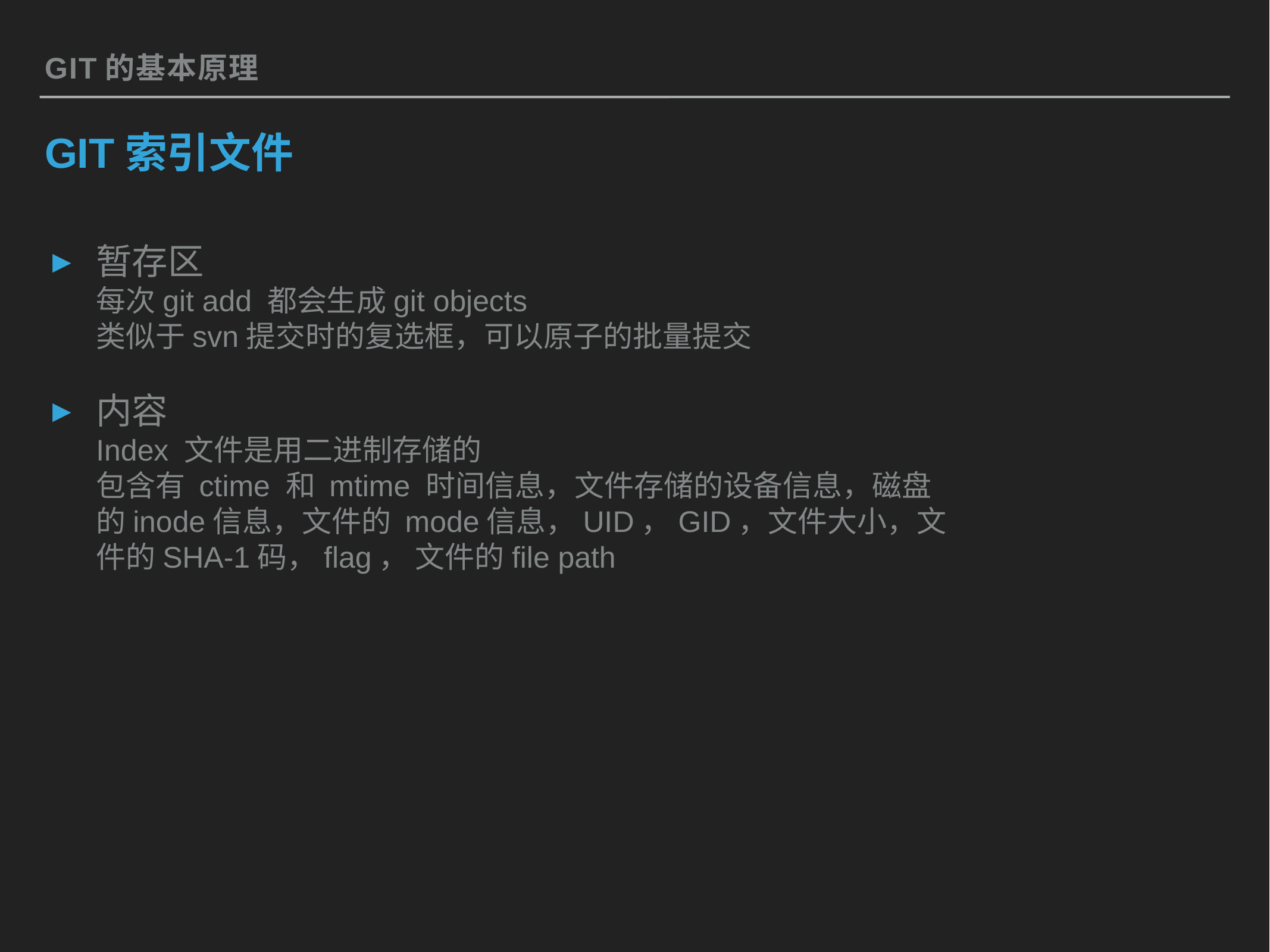

Git的基本原理
# git索引文件
暂存区
每次git add 都会生成git objects
类似于svn提交时的复选框，可以原子的批量提交
内容
Index 文件是用二进制存储的
包含有 ctime 和 mtime 时间信息，文件存储的设备信息，磁盘的inode信息，文件的 mode信息，UID，GID，文件大小，文件的SHA-1码，flag， 文件的file path